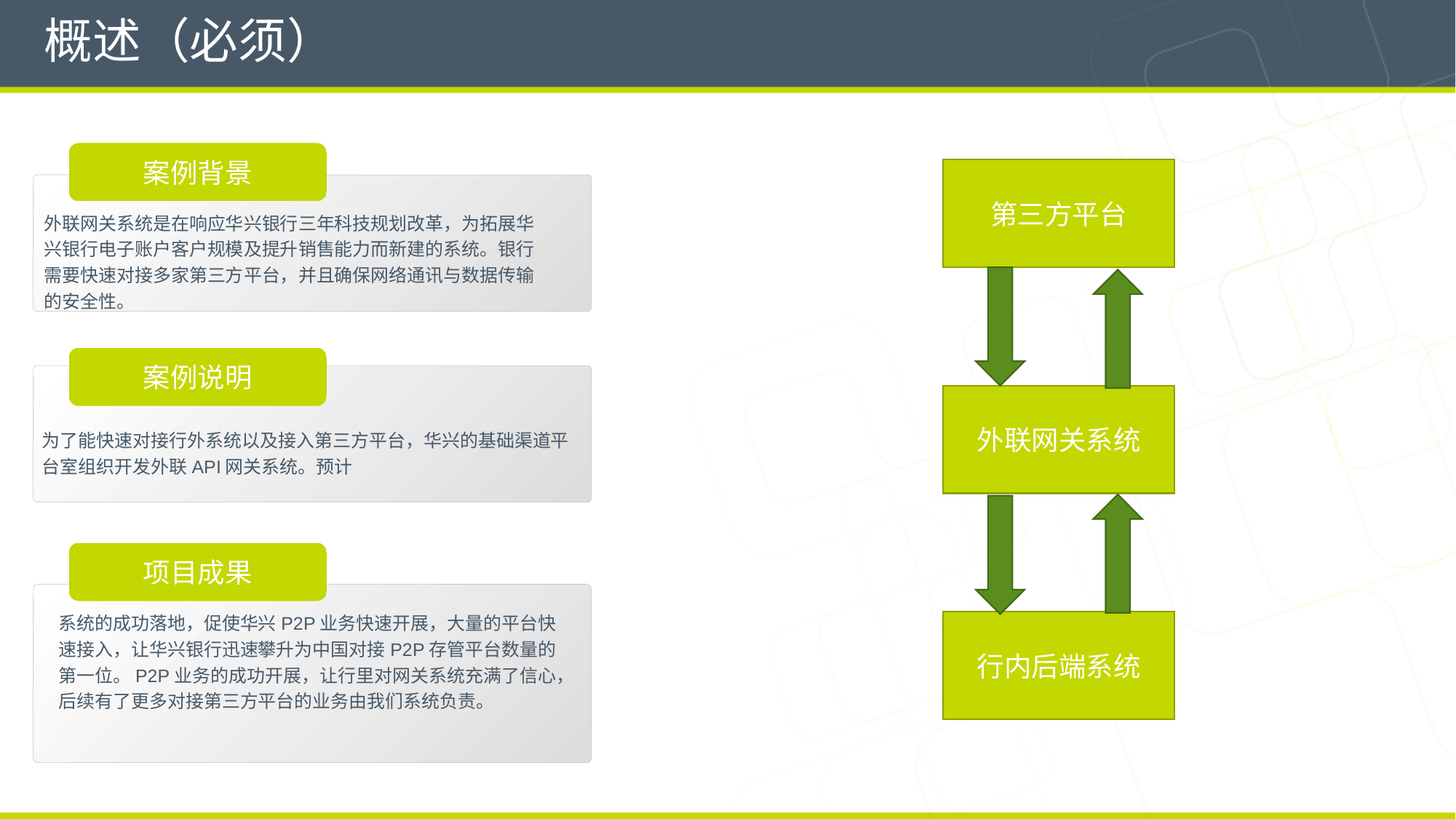

# 概述（必须）
案例背景
第三方平台

外联网关系统是在响应华兴银行三年科技规划改革，为拓展华兴银行电子账户客户规模及提升销售能力而新建的系统。银行需要快速对接多家第三方平台，并且确保网络通讯与数据传输的安全性。

案例说明

外联网关系统
为了能快速对接行外系统以及接入第三方平台，华兴的基础渠道平台室组织开发外联API网关系统。预计

项目成果

系统的成功落地，促使华兴P2P业务快速开展，大量的平台快速接入，让华兴银行迅速攀升为中国对接P2P存管平台数量的第一位。P2P业务的成功开展，让行里对网关系统充满了信心，后续有了更多对接第三方平台的业务由我们系统负责。

行内后端系统